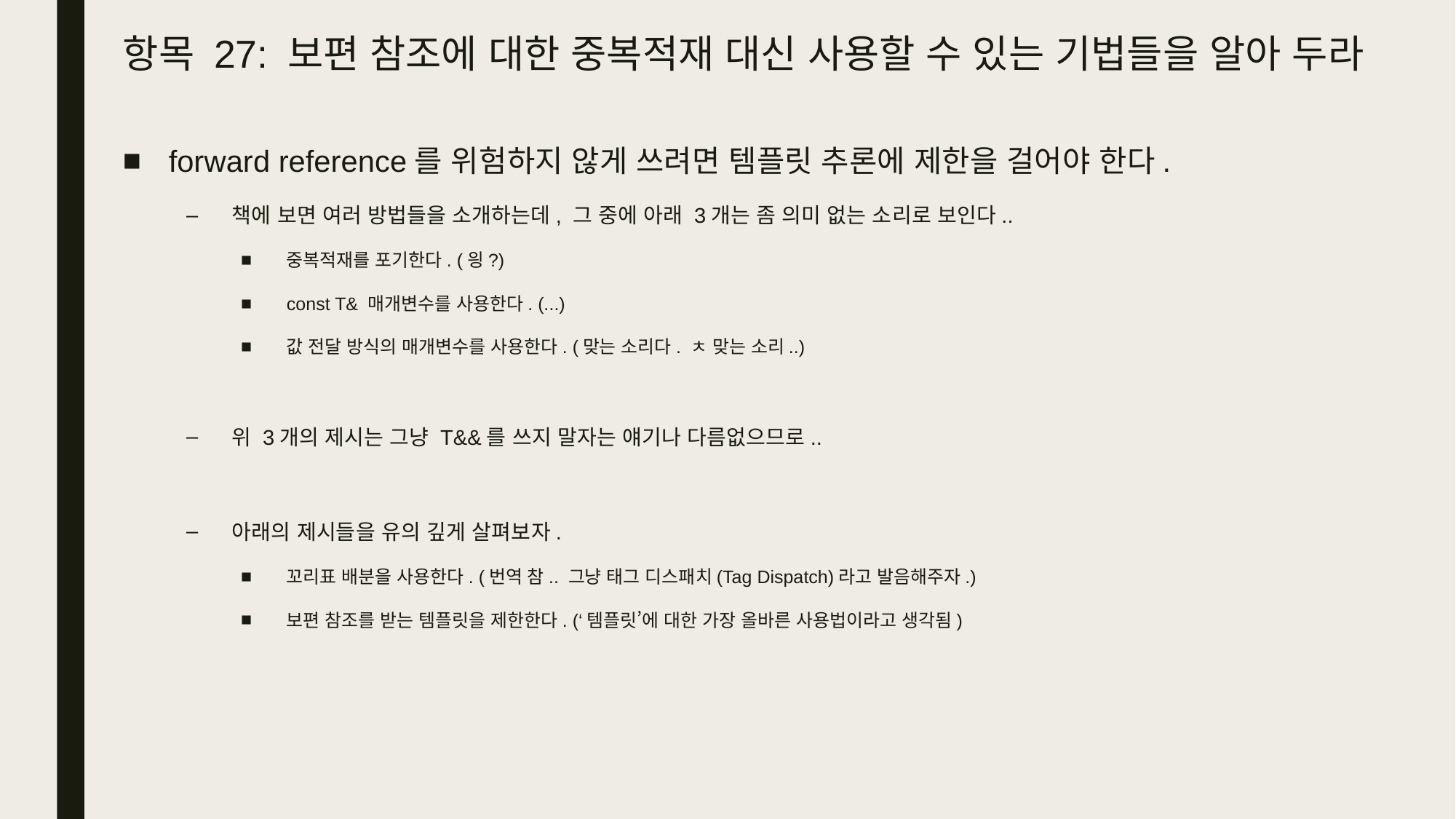

# 항목 27: 보편 참조에 대한 중복적재 대신 사용할 수 있는 기법들을 알아 두라
forward reference를 위험하지 않게 쓰려면 템플릿 추론에 제한을 걸어야 한다.
책에 보면 여러 방법들을 소개하는데, 그 중에 아래 3개는 좀 의미 없는 소리로 보인다..
중복적재를 포기한다. (읭?)
const T& 매개변수를 사용한다. (...)
값 전달 방식의 매개변수를 사용한다. (맞는 소리다. ㅊ 맞는 소리..)

위 3개의 제시는 그냥 T&&를 쓰지 말자는 얘기나 다름없으므로..

아래의 제시들을 유의 깊게 살펴보자.
꼬리표 배분을 사용한다. (번역 참.. 그냥 태그 디스패치(Tag Dispatch)라고 발음해주자.)
보편 참조를 받는 템플릿을 제한한다. (‘템플릿’에 대한 가장 올바른 사용법이라고 생각됨)